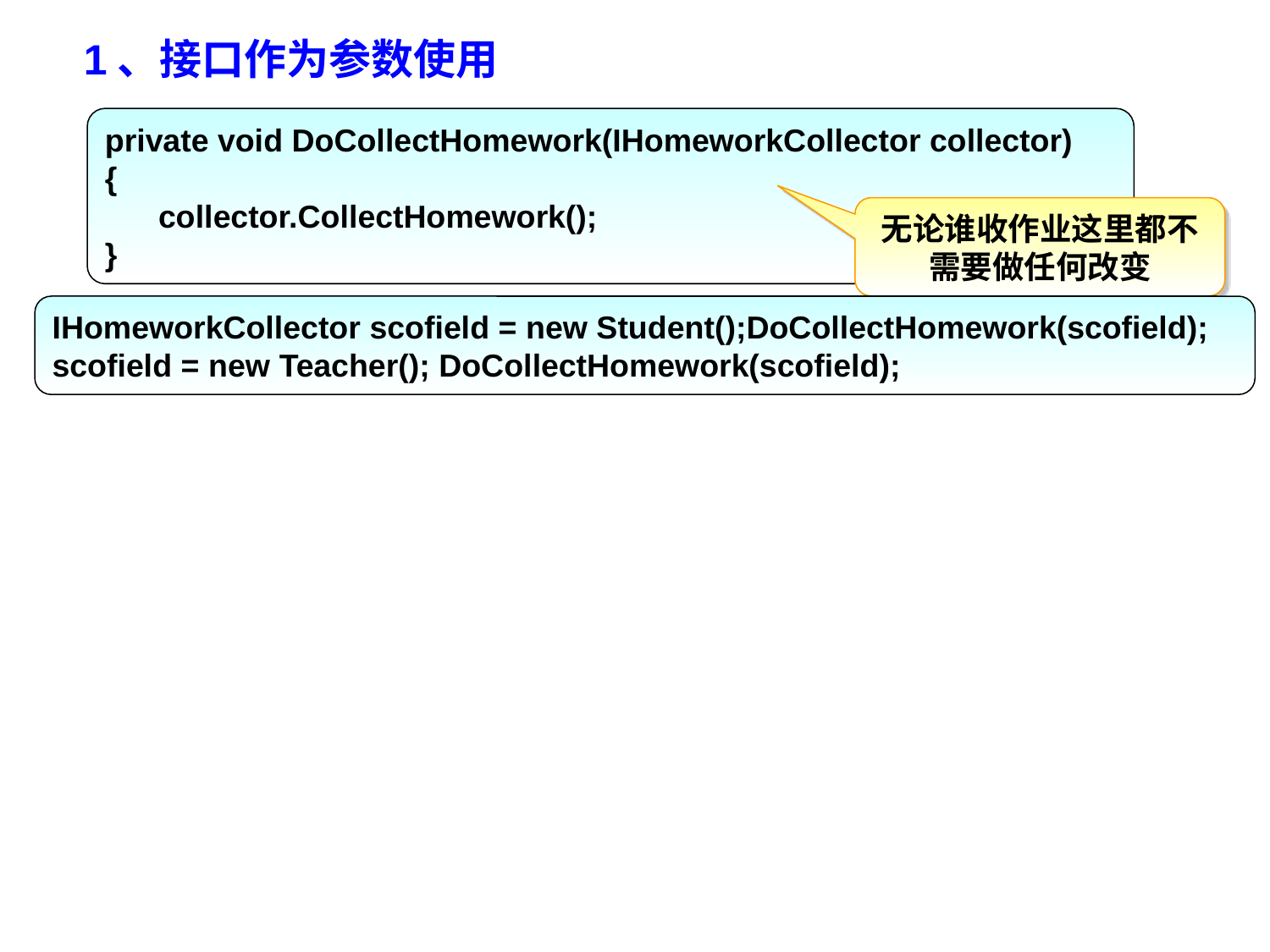

1、接口作为参数使用
private void DoCollectHomework(IHomeworkCollector collector)
{
      collector.CollectHomework();
}
无论谁收作业这里都不需要做任何改变
IHomeworkCollector scofield = new Student();DoCollectHomework(scofield);
scofield = new Teacher(); DoCollectHomework(scofield);